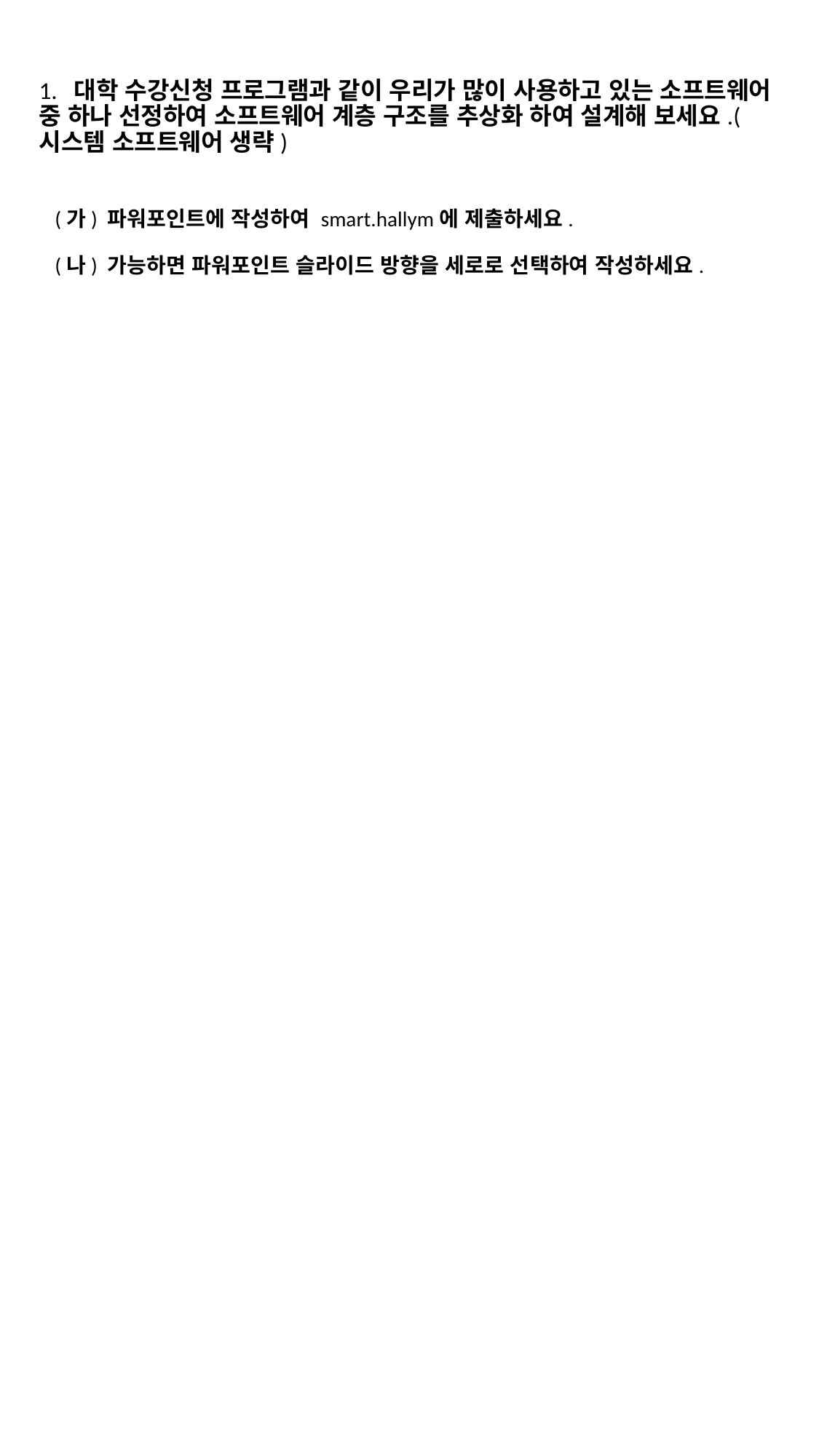

# 1.  대학 수강신청 프로그램과 같이 우리가 많이 사용하고 있는 소프트웨어 중 하나 선정하여 소프트웨어 계층 구조를 추상화 하여 설계해 보세요.(시스템 소프트웨어 생략)
(가) 파워포인트에 작성하여 smart.hallym에 제출하세요.
(나) 가능하면 파워포인트 슬라이드 방향을 세로로 선택하여 작성하세요.